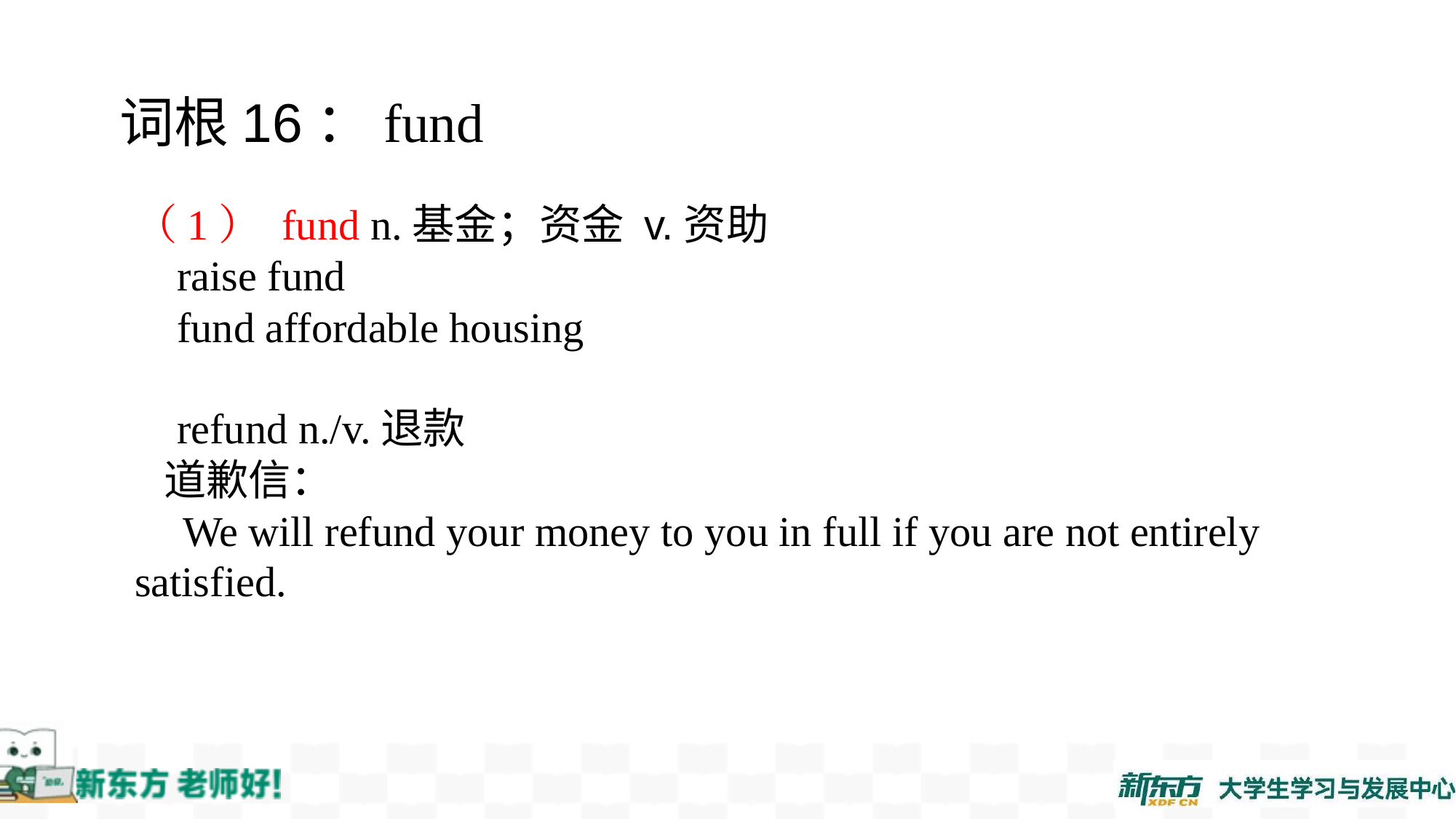

词根16：fund
（1） fund n.基金；资金 v.资助
    raise fund
    fund affordable housing

    refund n./v.退款
  道歉信：
    We will refund your money to you in full if you are not entirely satisfied.